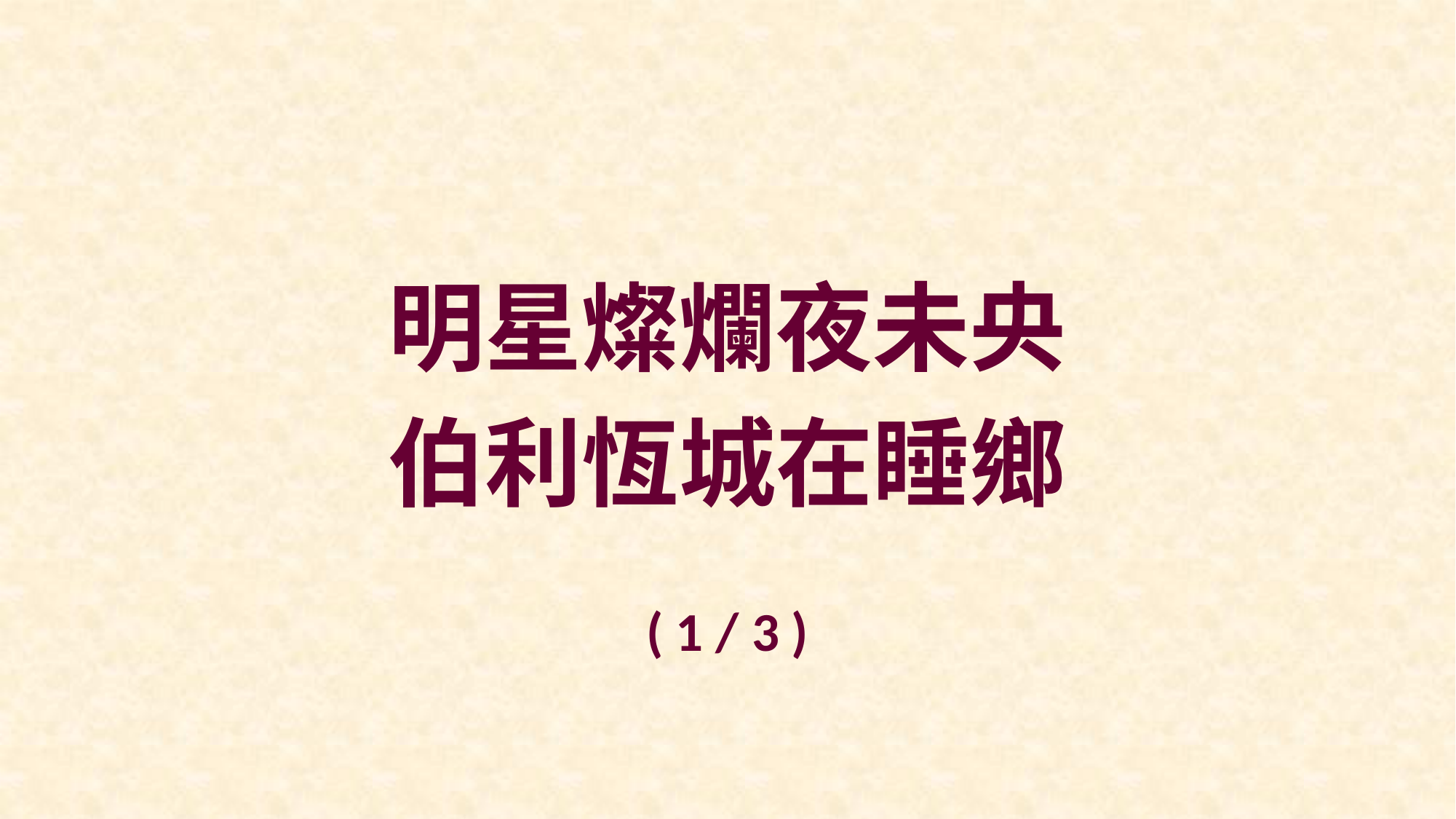

明星燦爛夜未央
伯利恆城在睡鄉
( 1 / 3 )